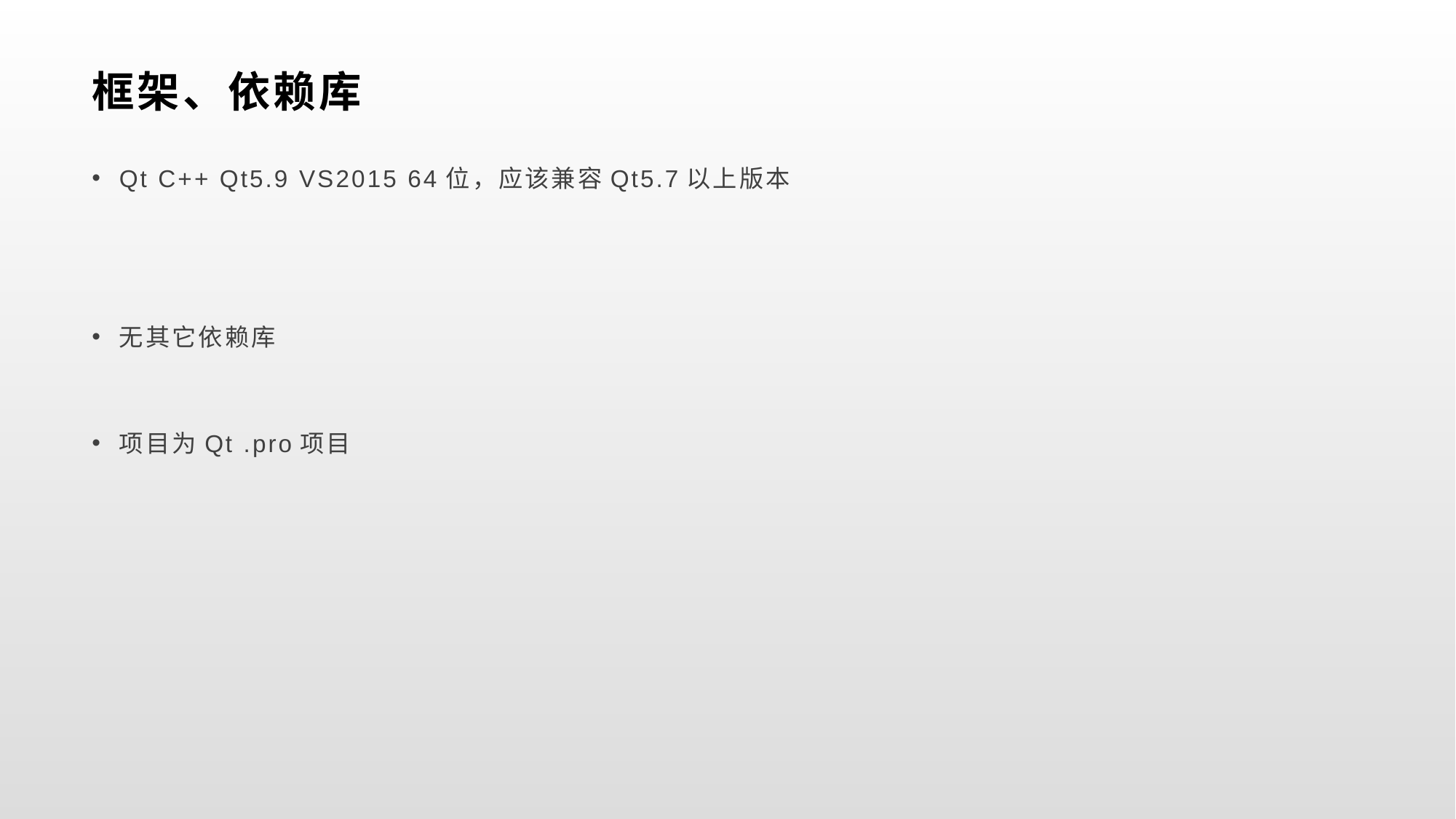

# 框架、依赖库
Qt C++ Qt5.9 VS2015 64位，应该兼容Qt5.7以上版本

无其它依赖库

项目为Qt .pro项目